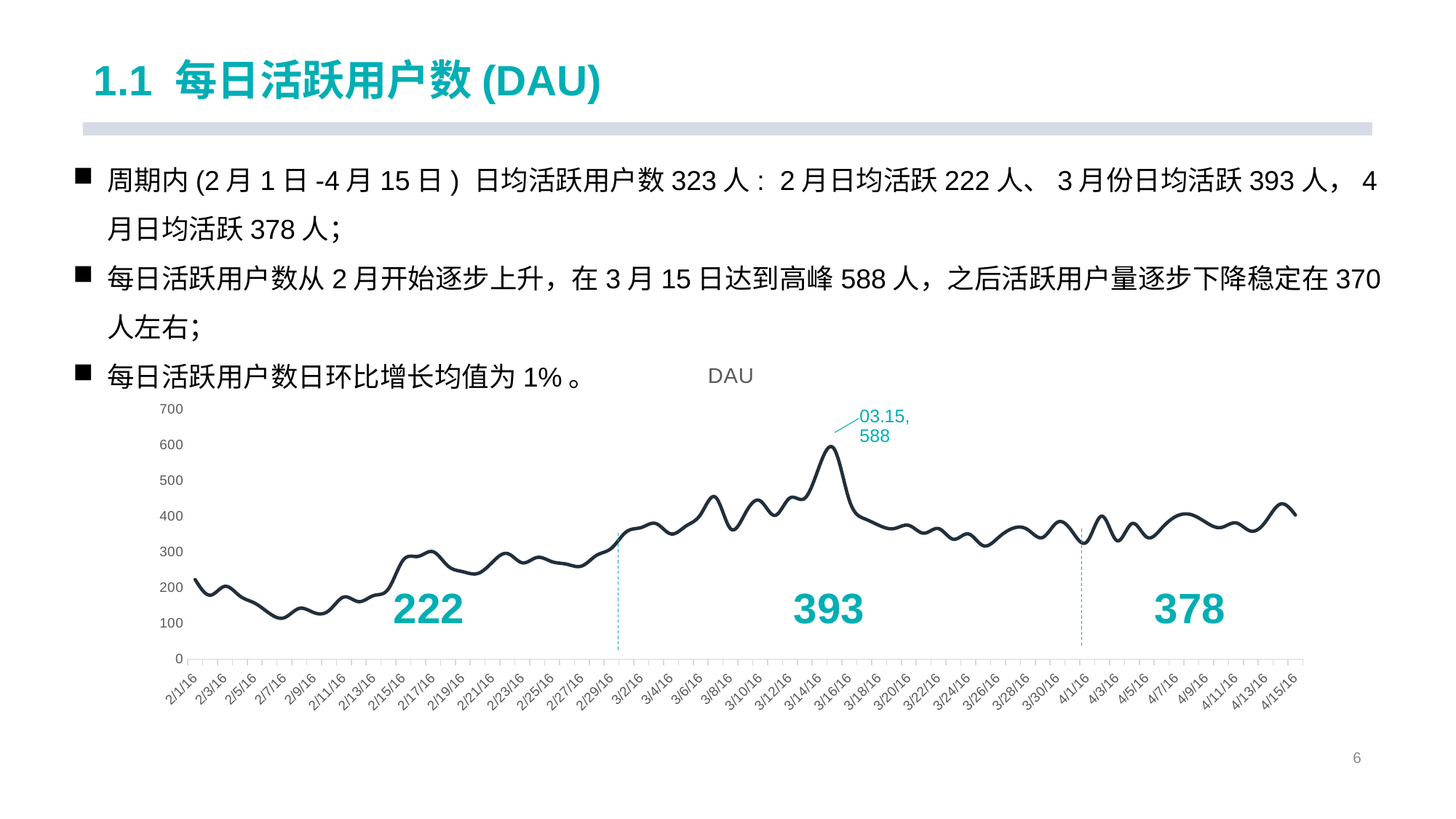

# 1.1 每日活跃用户数(DAU)
周期内(2月1日-4月15日) 日均活跃用户数323人:  2月日均活跃222人、3月份日均活跃393人，4月日均活跃378人；
每日活跃用户数从2月开始逐步上升，在3月15日达到高峰588人，之后活跃用户量逐步下降稳定在370人左右；
每日活跃用户数日环比增长均值为1%。

### Chart: DAU

| Category | dau |
|---|---|
| 42401 | 223.0 |
| 42402 | 179.0 |
| 42403 | 204.0 |
| 42404 | 177.0 |
| 42405 | 157.0 |
| 42406 | 128.0 |
| 42407 | 116.0 |
| 42408 | 142.0 |
| 42409 | 130.0 |
| 42410 | 136.0 |
| 42411 | 174.0 |
| 42412 | 161.0 |
| 42413 | 178.0 |
| 42414 | 197.0 |
| 42415 | 278.0 |
| 42416 | 288.0 |
| 42417 | 301.0 |
| 42418 | 261.0 |
| 42419 | 245.0 |
| 42420 | 240.0 |
| 42421 | 272.0 |
| 42422 | 296.0 |
| 42423 | 270.0 |
| 42424 | 285.0 |
| 42425 | 273.0 |
| 42426 | 266.0 |
| 42427 | 261.0 |
| 42428 | 291.0 |
| 42429 | 311.0 |
| 42430 | 357.0 |
| 42431 | 369.0 |
| 42432 | 380.0 |
| 42433 | 351.0 |
| 42434 | 373.0 |
| 42435 | 406.0 |
| 42436 | 454.0 |
| 42437 | 366.0 |
| 42438 | 409.0 |
| 42439 | 444.0 |
| 42440 | 403.0 |
| 42441 | 452.0 |
| 42442 | 451.0 |
| 42443 | 543.0 |
| 42444 | 588.0 |
| 42445 | 445.0 |
| 42446 | 394.0 |
| 42447 | 375.0 |
| 42448 | 366.0 |
| 42449 | 375.0 |
| 42450 | 353.0 |
| 42451 | 366.0 |
| 42452 | 336.0 |
| 42453 | 351.0 |
| 42454 | 318.0 |
| 42455 | 340.0 |
| 42456 | 367.0 |
| 42457 | 363.0 |
| 42458 | 341.0 |
| 42459 | 384.0 |
| 42460 | 357.0 |
| 42461 | 330.0 |
| 42462 | 401.0 |
| 42463 | 332.0 |
| 42464 | 380.0 |
| 42465 | 342.0 |
| 42466 | 367.0 |
| 42467 | 401.0 |
| 42468 | 405.0 |
| 42469 | 383.0 |
| 42470 | 369.0 |
| 42471 | 382.0 |
| 42472 | 359.0 |
| 42473 | 386.0 |
| 42474 | 435.0 |
| 42475 | 404.0 |
222
393
378
6